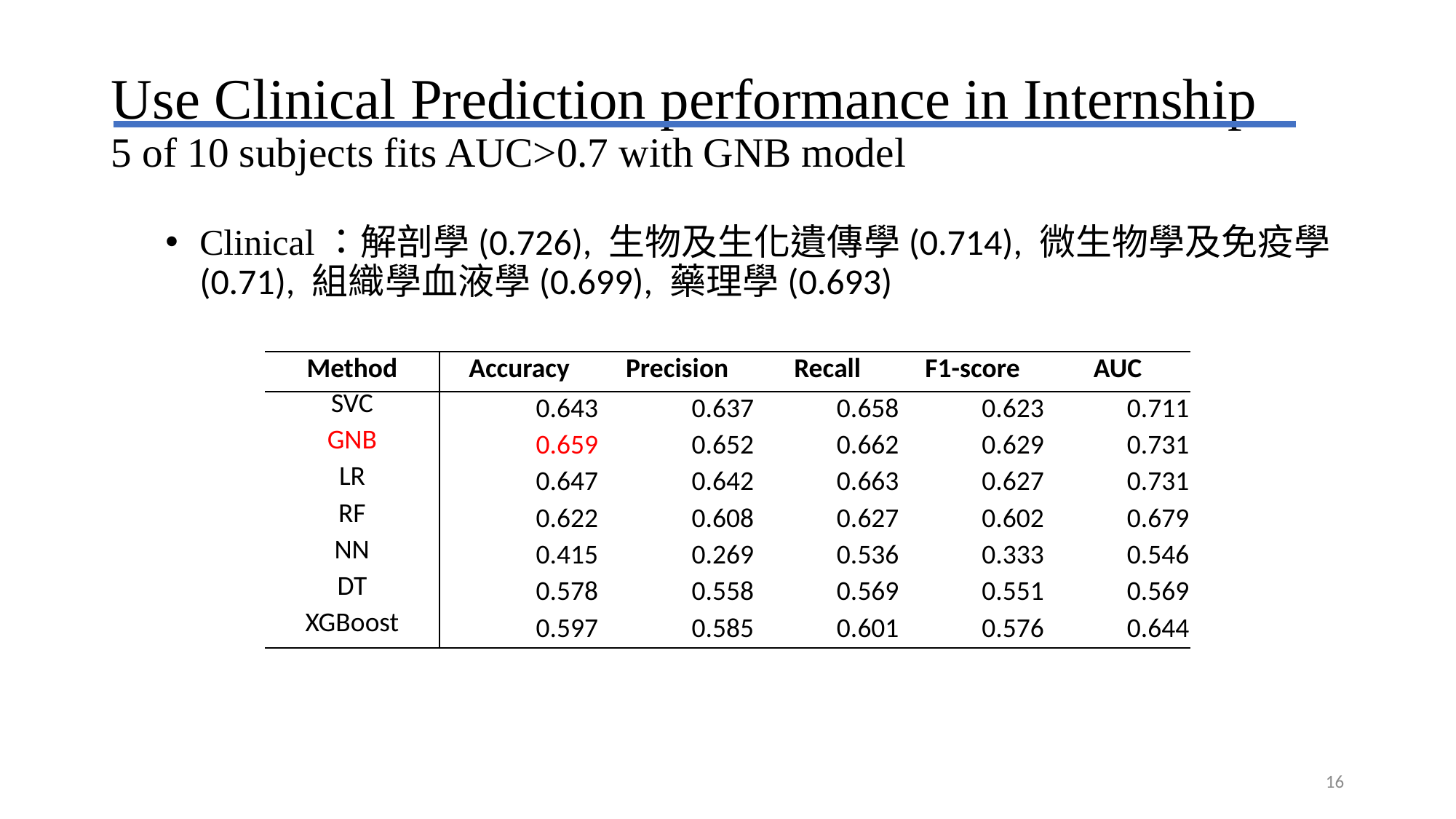

# Use Clinical Prediction performance in Internship 5 of 10 subjects fits AUC>0.7 with GNB model
Clinical：解剖學(0.726), 生物及生化遺傳學(0.714), 微生物學及免疫學(0.71), 組織學血液學(0.699), 藥理學(0.693)
| Method | Accuracy | Precision | Recall | F1-score | AUC |
| --- | --- | --- | --- | --- | --- |
| SVC | 0.643 | 0.637 | 0.658 | 0.623 | 0.711 |
| GNB | 0.659 | 0.652 | 0.662 | 0.629 | 0.731 |
| LR | 0.647 | 0.642 | 0.663 | 0.627 | 0.731 |
| RF | 0.622 | 0.608 | 0.627 | 0.602 | 0.679 |
| NN | 0.415 | 0.269 | 0.536 | 0.333 | 0.546 |
| DT | 0.578 | 0.558 | 0.569 | 0.551 | 0.569 |
| XGBoost | 0.597 | 0.585 | 0.601 | 0.576 | 0.644 |
16